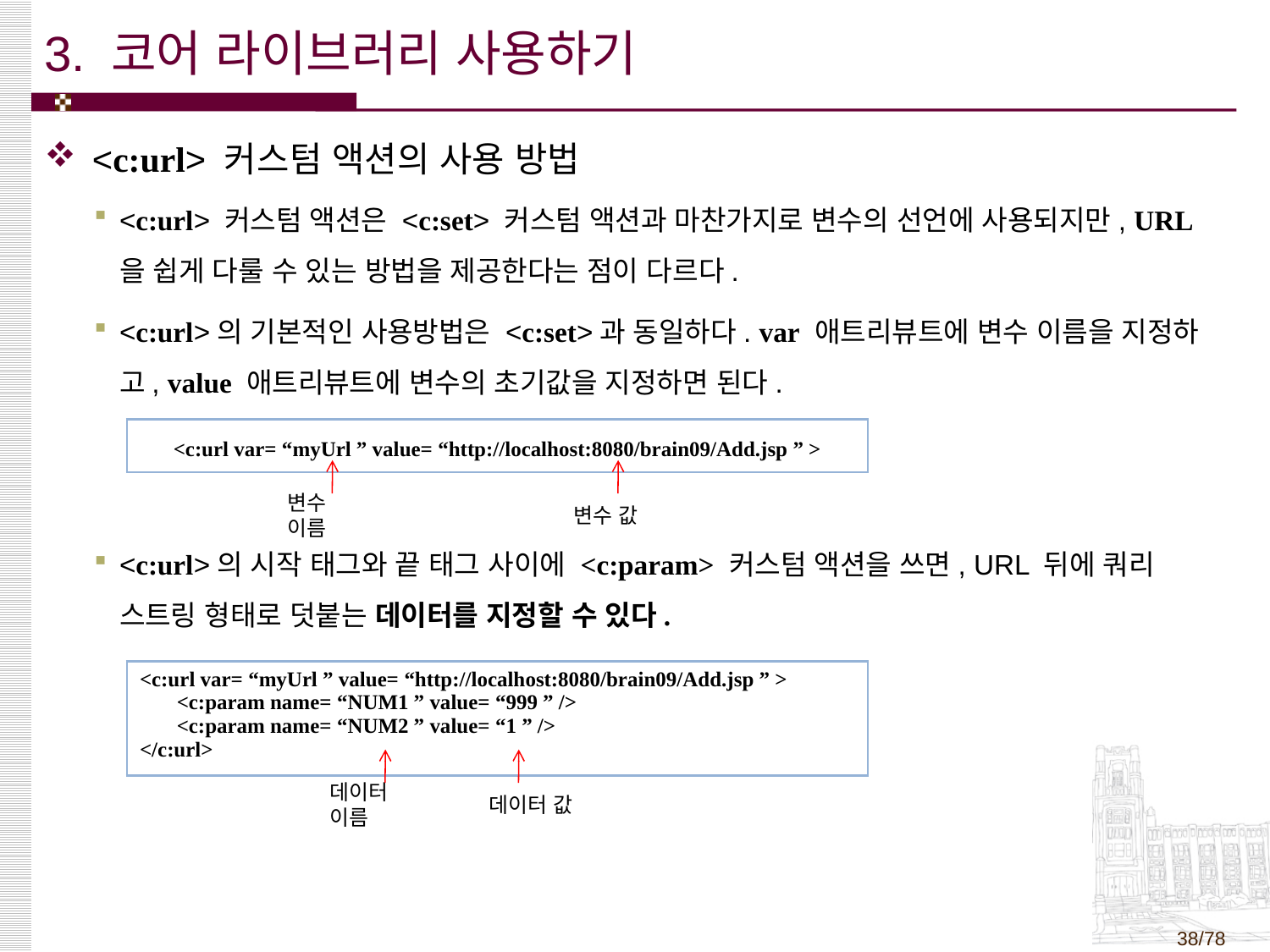

# 3. 코어 라이브러리 사용하기
<c:url> 커스텀 액션의 사용 방법
<c:url> 커스텀 액션은 <c:set> 커스텀 액션과 마찬가지로 변수의 선언에 사용되지만, URL을 쉽게 다룰 수 있는 방법을 제공한다는 점이 다르다.
<c:url>의 기본적인 사용방법은 <c:set>과 동일하다. var 애트리뷰트에 변수 이름을 지정하고, value 애트리뷰트에 변수의 초기값을 지정하면 된다.

<c:url>의 시작 태그와 끝 태그 사이에 <c:param> 커스텀 액션을 쓰면, URL 뒤에 쿼리 스트링 형태로 덧붙는 데이터를 지정할 수 있다.

| <c:url var= “myUrl ” value= “http://localhost:8080/brain09/Add.jsp ” > |
| --- |
변수 이름
변수 값
| <c:url var= “myUrl ” value= “http://localhost:8080/brain09/Add.jsp ” > <c:param name= “NUM1 ” value= “999 ” /> <c:param name= “NUM2 ” value= “1 ” /> </c:url> |
| --- |
데이터 이름
데이터 값